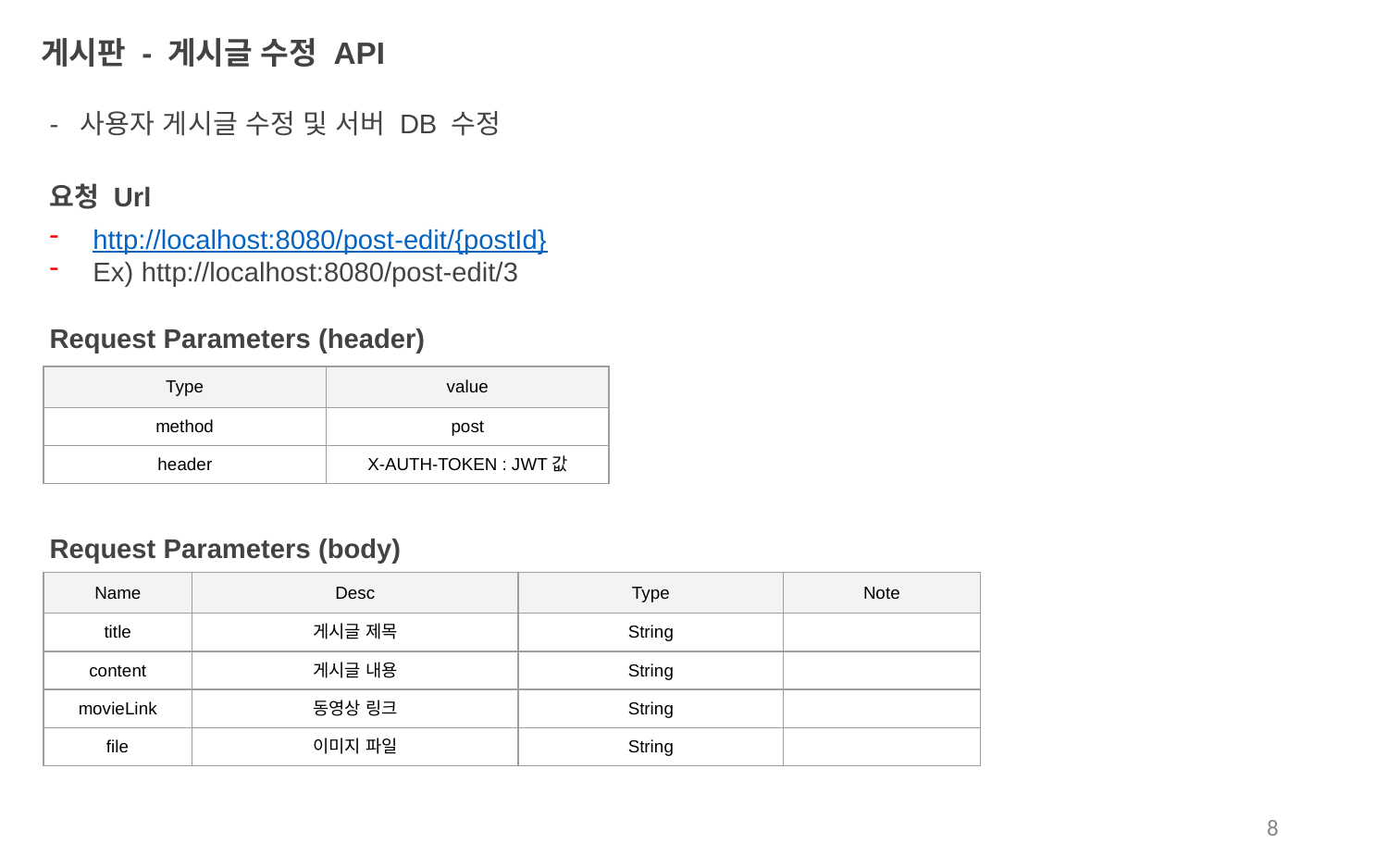

게시판 - 게시글 수정 API
-  사용자 게시글 수정 및 서버 DB 수정
요청 Url
http://localhost:8080/post-edit/{postId}
Ex) http://localhost:8080/post-edit/3
Request Parameters (header)
| Type | value |
| --- | --- |
| method | post |
| header | X-AUTH-TOKEN : JWT값 |
Request Parameters (body)
| Name | Desc | Type | Note |
| --- | --- | --- | --- |
| title | 게시글 제목 | String |  |
| content | 게시글 내용 | String |  |
| movieLink | 동영상 링크 | String |  |
| file | 이미지 파일 | String |  |
8